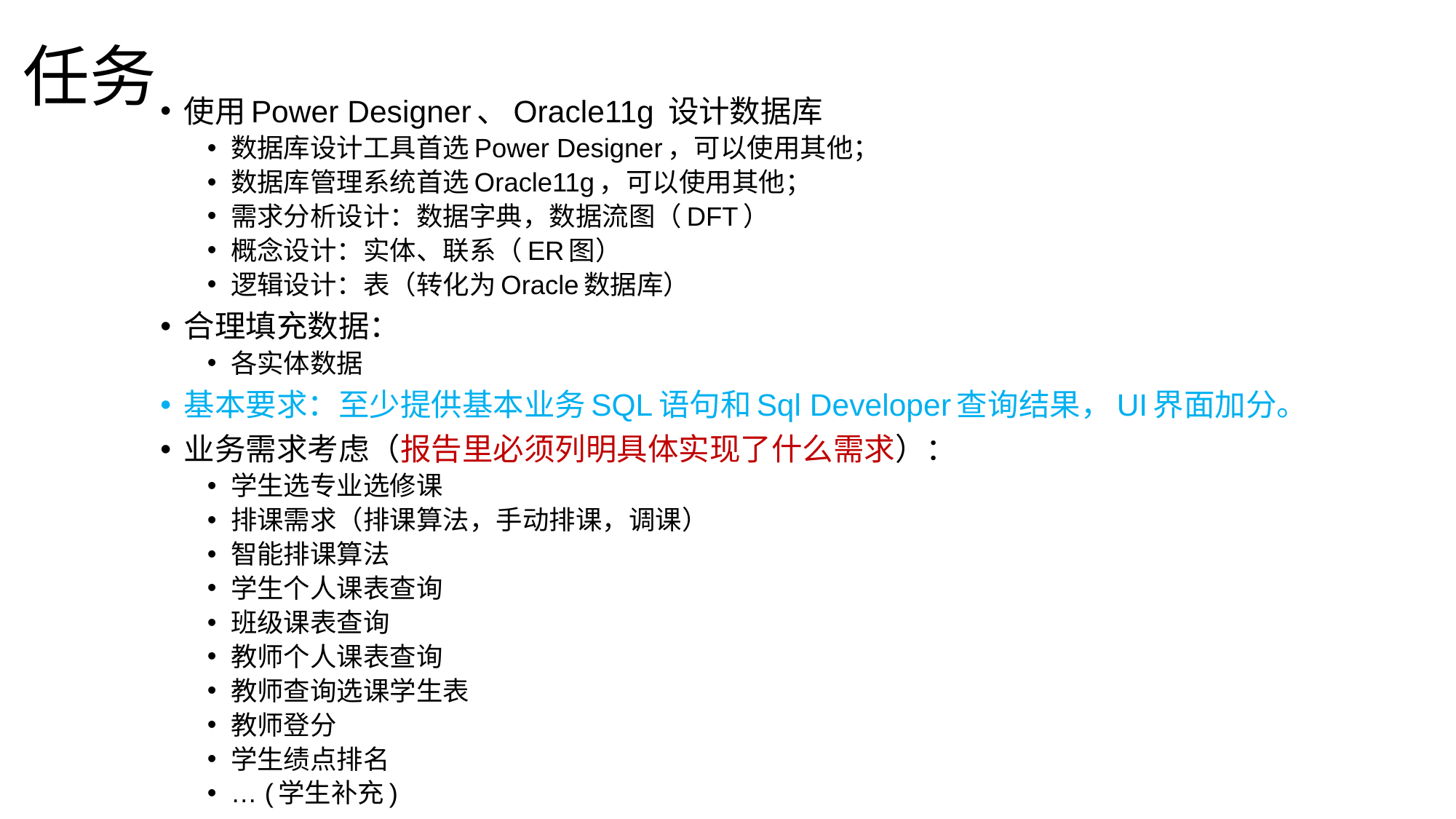

# 任务
使用Power Designer、Oracle11g 设计数据库
数据库设计工具首选Power Designer，可以使用其他；
数据库管理系统首选Oracle11g，可以使用其他；
需求分析设计：数据字典，数据流图（DFT）
概念设计：实体、联系（ER图）
逻辑设计：表（转化为Oracle数据库）
合理填充数据：
各实体数据
基本要求：至少提供基本业务SQL语句和Sql Developer查询结果，UI界面加分。
业务需求考虑（报告里必须列明具体实现了什么需求）：
学生选专业选修课
排课需求（排课算法，手动排课，调课）
智能排课算法
学生个人课表查询
班级课表查询
教师个人课表查询
教师查询选课学生表
教师登分
学生绩点排名
… (学生补充)